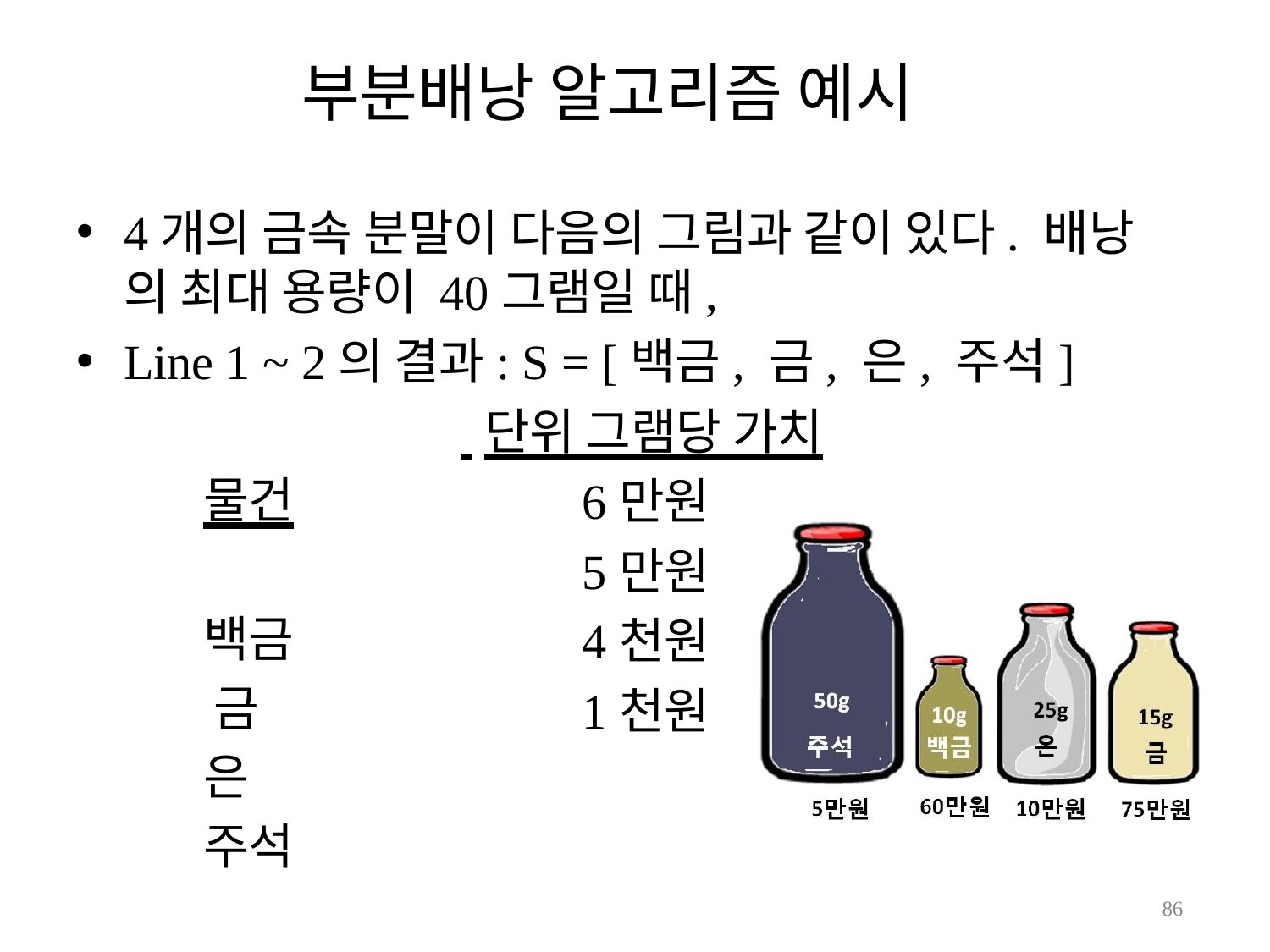

# 부분배낭 알고리즘 예시
4개의 금속 분말이 다음의 그림과 같이 있다. 배낭  의 최대 용량이 40그램일 때,
Line 1 ~ 2의 결과: S = [백금, 금, 은, 주석]
 물건  백금  금  은  주석
 단위 그램당 가치
6만원
5만원
4천원
1천원

86